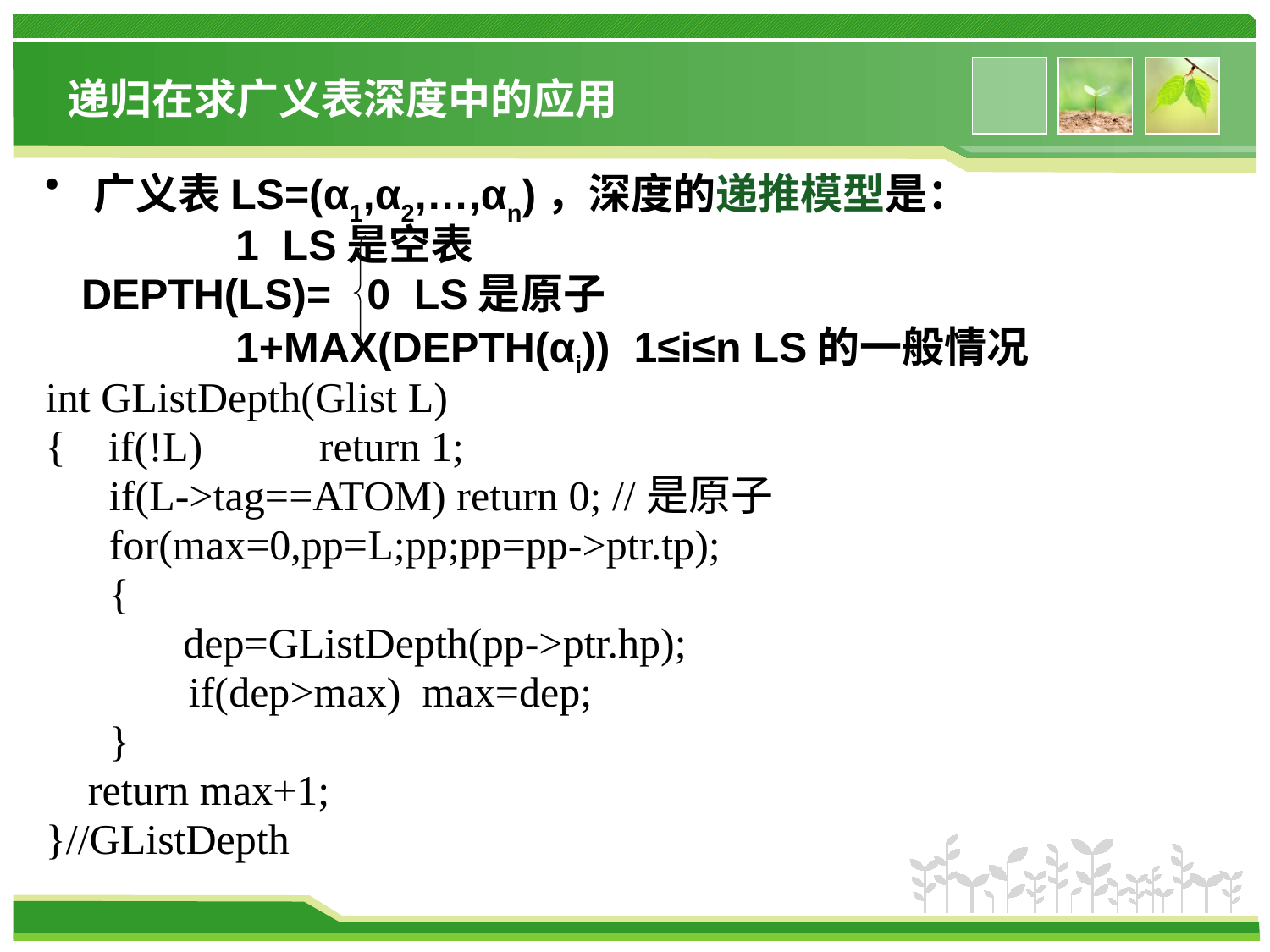

# 递归在求广义表深度中的应用
广义表LS=(α1,α2,…,αn)，深度的递推模型是：
                1  LS是空表
   DEPTH(LS)=   0  LS是原子
                1+MAX(DEPTH(αi))  1≤i≤n LS的一般情况
int GListDepth(Glist L)
{    if(!L)           return 1;
      if(L->tag==ATOM) return 0; //是原子
      for(max=0,pp=L;pp;pp=pp->ptr.tp);
      {
             dep=GListDepth(pp->ptr.hp);
	         if(dep>max)  max=dep;
      }
    return max+1;
}//GListDepth